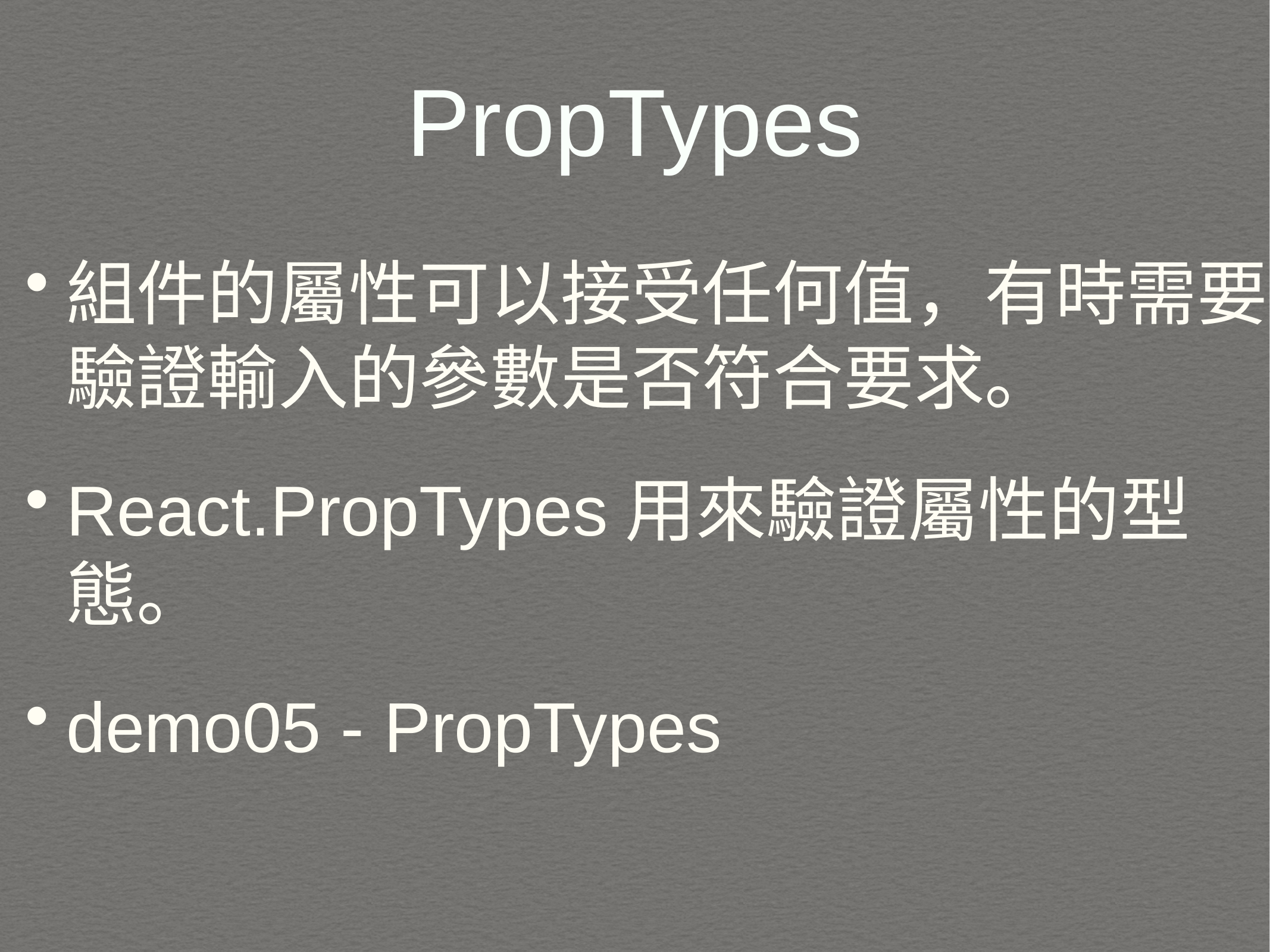

# PropTypes
組件的屬性可以接受任何值，有時需要驗證輸入的參數是否符合要求。
React.PropTypes用來驗證屬性的型態。
demo05 - PropTypes